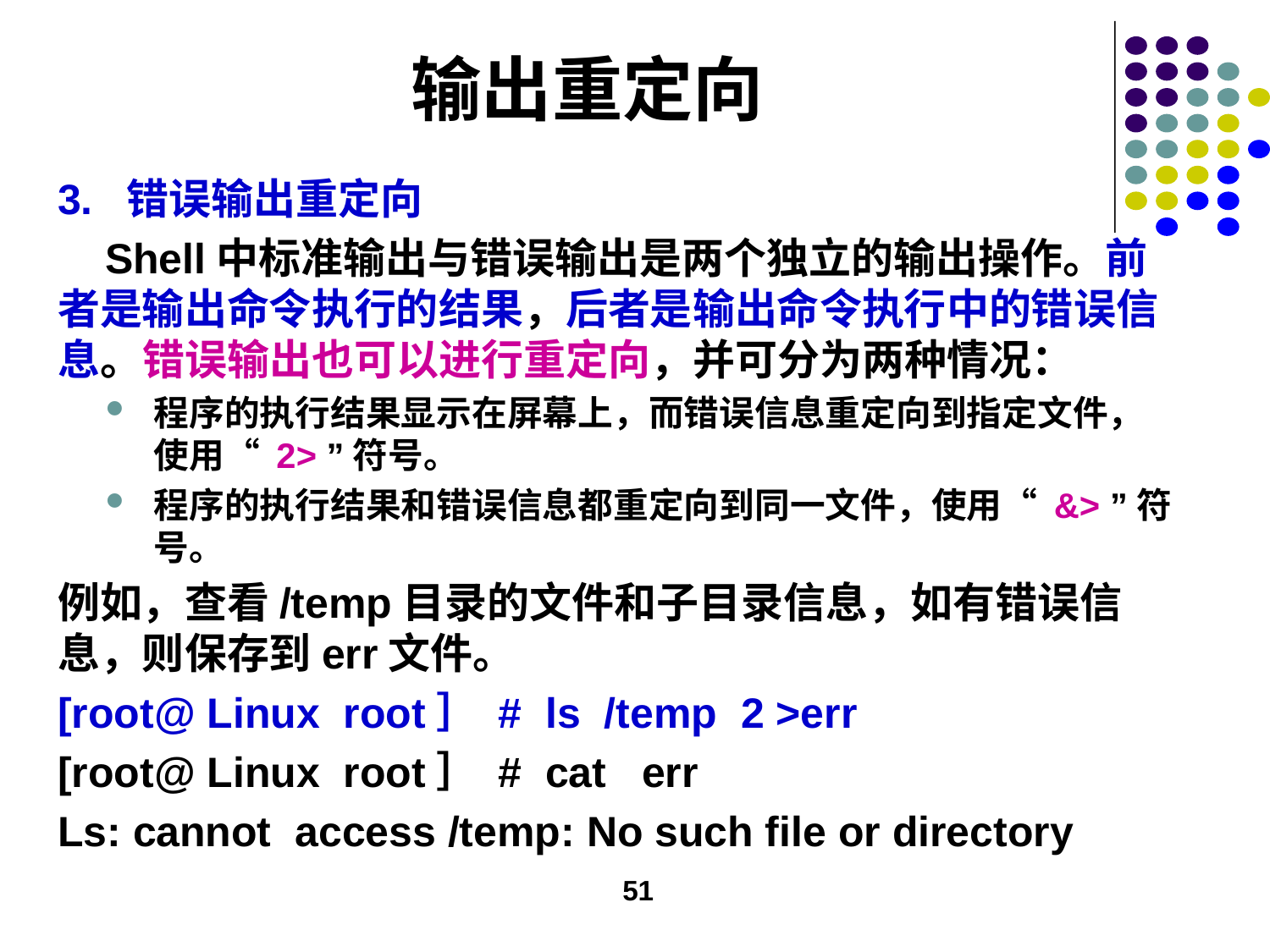

# 输出重定向
3.  错误输出重定向
    Shell中标准输出与错误输出是两个独立的输出操作。前者是输出命令执行的结果，后者是输出命令执行中的错误信息。错误输出也可以进行重定向，并可分为两种情况：
程序的执行结果显示在屏幕上，而错误信息重定向到指定文件，使用“ 2> ”符号。
程序的执行结果和错误信息都重定向到同一文件，使用“ &> ”符号。
例如，查看/temp目录的文件和子目录信息，如有错误信息，则保存到err文件。
[root@ Linux  root］ #  ls  /temp  2 >err
[root@ Linux  root］ #  cat   err
Ls: cannot  access /temp: No such file or directory

51